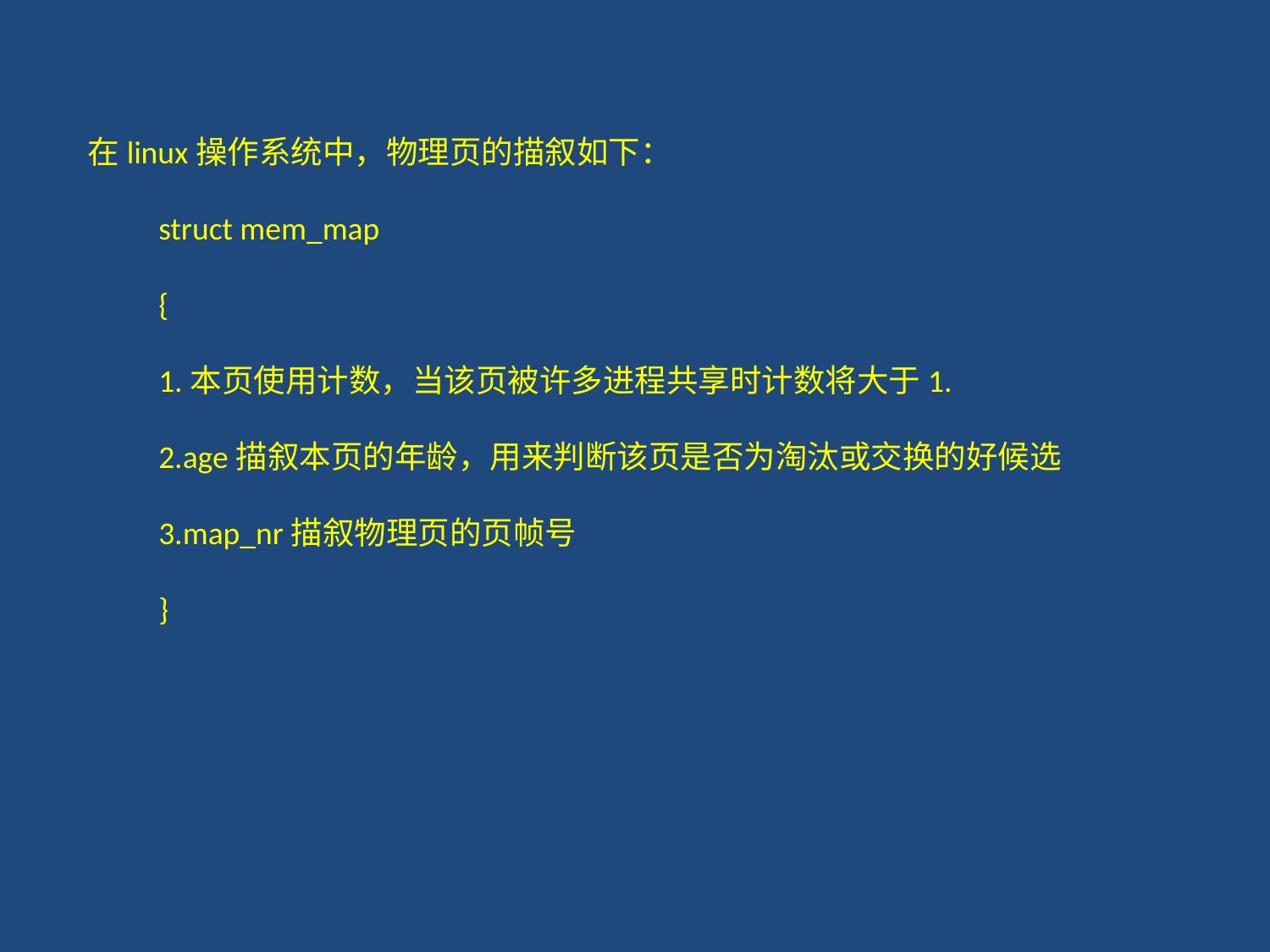

在linux操作系统中，物理页的描叙如下：

　　struct mem_map

　　{

　　1.本页使用计数，当该页被许多进程共享时计数将大于1.

　　2.age描叙本页的年龄，用来判断该页是否为淘汰或交换的好候选

　　3.map_nr描叙物理页的页帧号

　　}